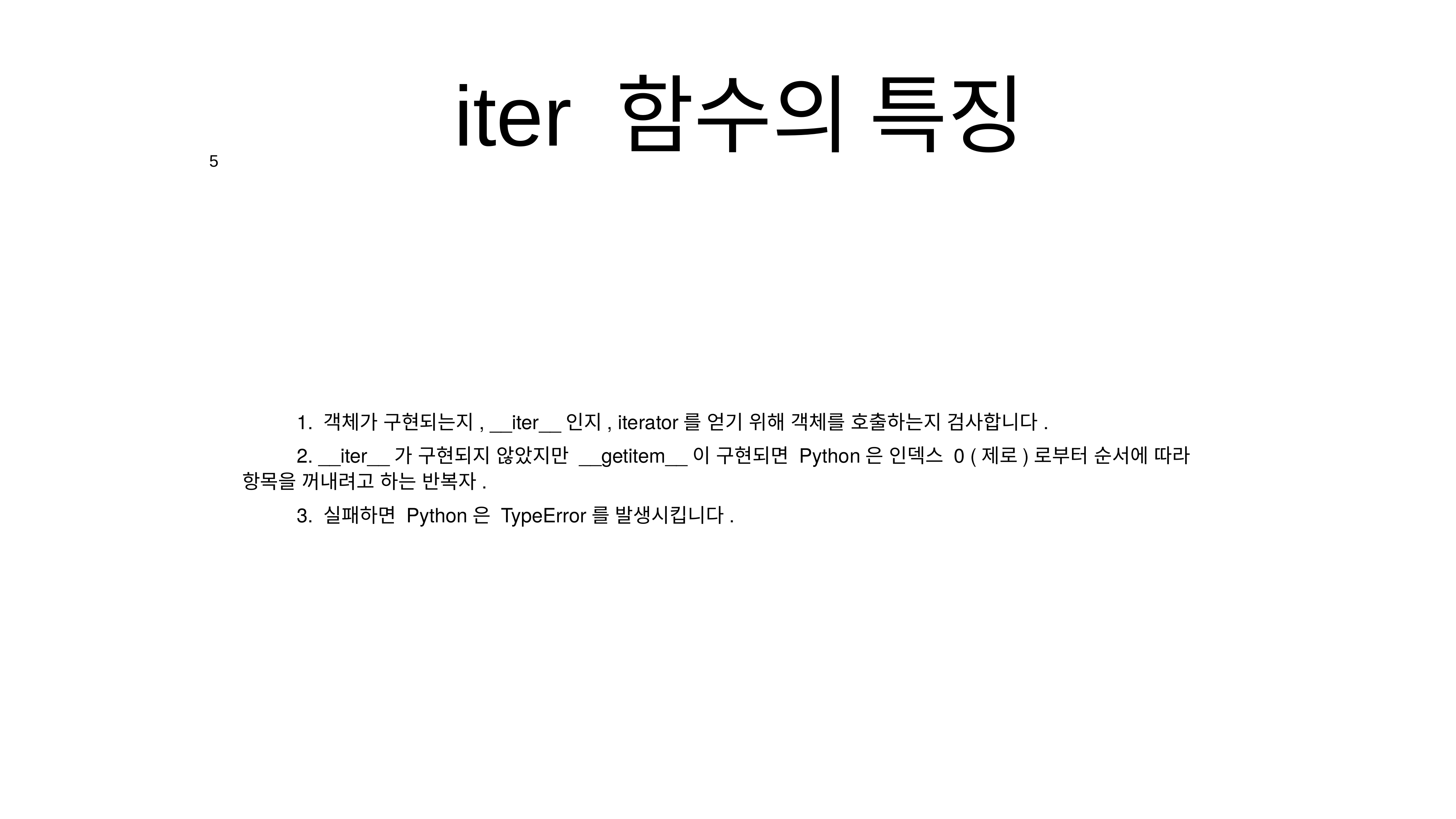

# iter 함수의 특징
5
1. 객체가 구현되는지, __iter__인지, iterator를 얻기 위해 객체를 호출하는지 검사합니다.
2. __iter__가 구현되지 않았지만 __getitem__이 구현되면 Python은 인덱스 0 (제로)로부터 순서에 따라 항목을 꺼내려고 하는 반복자.
3. 실패하면 Python은 TypeError를 발생시킵니다.